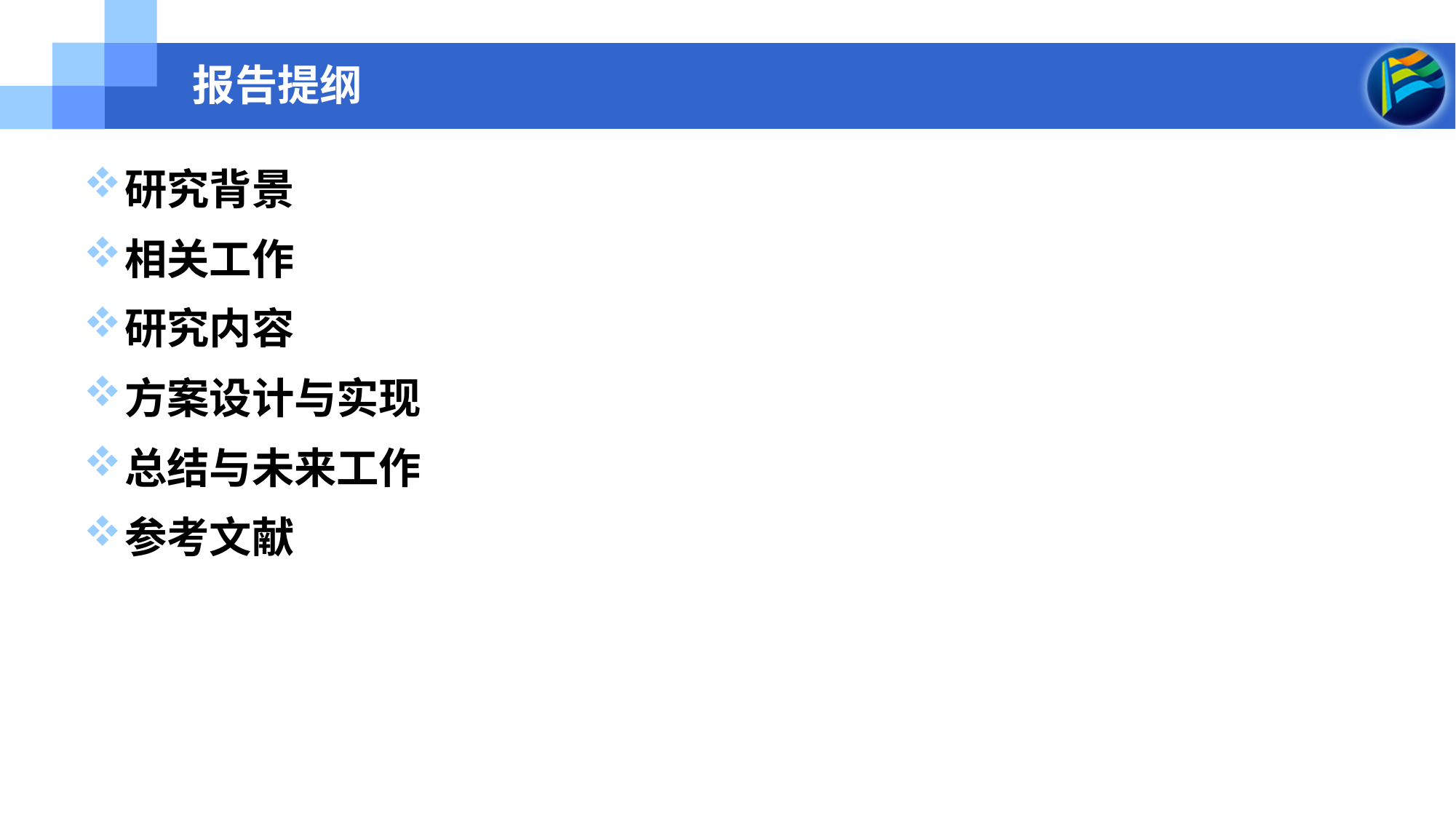

# 报告提纲
研究背景
相关工作
研究内容
方案设计与实现
总结与未来工作
参考文献

2